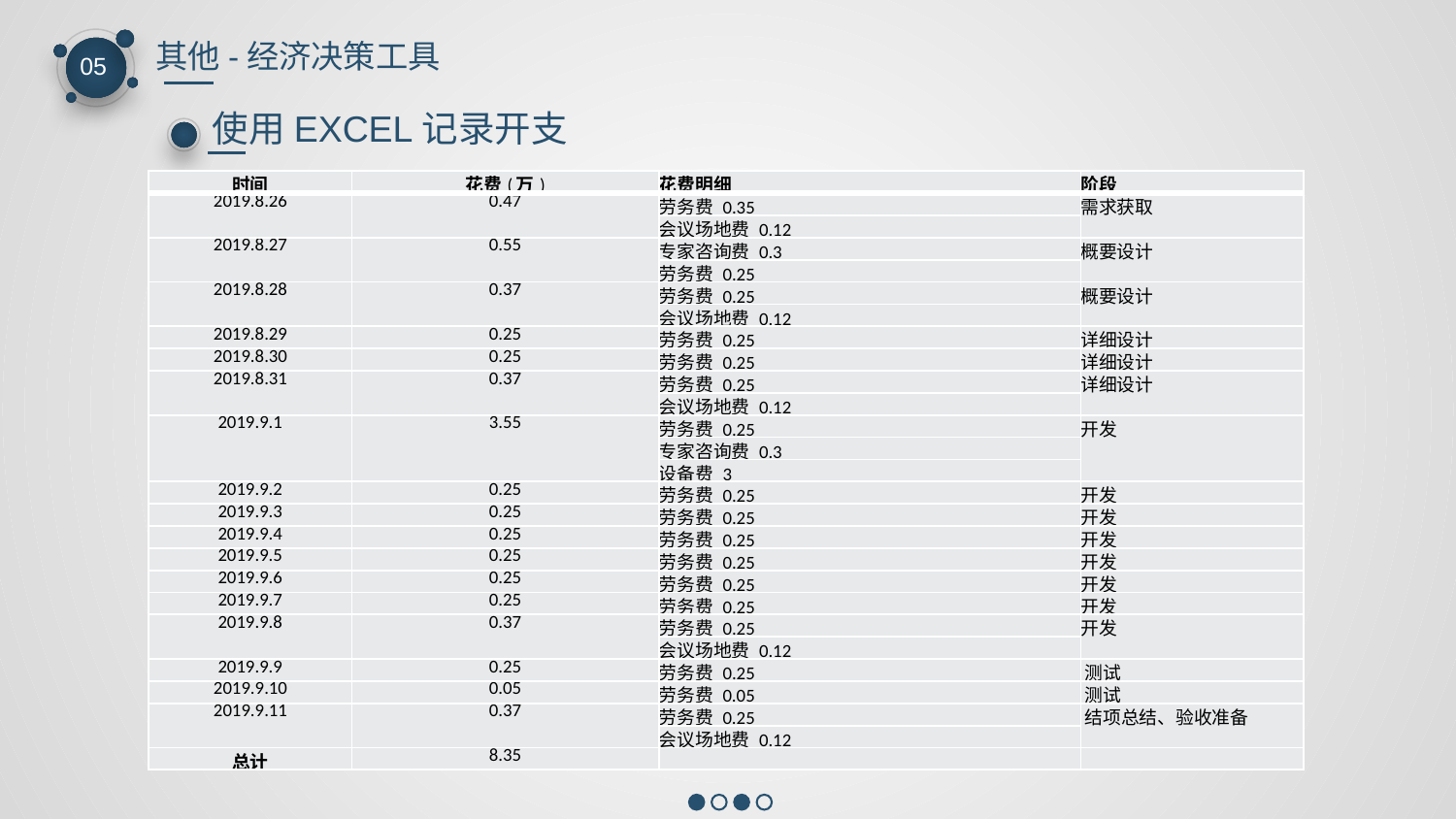

其他-经济决策工具

05
使用EXCEL记录开支

| 时间 | 花费(万) | 花费明细 | 阶段 |
| --- | --- | --- | --- |
| 2019­­.8.26 | 0.47 | 劳务费 0.35 | 需求获取 |
|  |  | 会议场地费 0.12 |  |
| 2019.8.27 | 0.55 | 专家咨询费 0.3 | 概要设计 |
|  |  | 劳务费 0.25 |  |
| 2019.8.28 | 0.37 | 劳务费 0.25 | 概要设计 |
|  |  | 会议场地费 0.12 |  |
| 2019.8.29 | 0.25 | 劳务费 0.25 | 详细设计 |
| 2019.8.30 | 0.25 | 劳务费 0.25 | 详细设计 |
| 2019.8.31 | 0.37 | 劳务费 0.25 | 详细设计 |
|  |  | 会议场地费 0.12 |  |
| 2019.9.1 | 3.55 | 劳务费 0.25 | 开发 |
|  |  | 专家咨询费 0.3 |  |
|  |  | 设备费 3 |  |
| 2019.9.2 | 0.25 | 劳务费 0.25 | 开发 |
| 2019.9.3 | 0.25 | 劳务费 0.25 | 开发 |
| 2019.9.4 | 0.25 | 劳务费 0.25 | 开发 |
| 2019.9.5 | 0.25 | 劳务费 0.25 | 开发 |
| 2019.9.6 | 0.25 | 劳务费 0.25 | 开发 |
| 2019.9.7 | 0.25 | 劳务费 0.25 | 开发 |
| 2019.9.8 | 0.37 | 劳务费 0.25 | 开发 |
|  |  | 会议场地费 0.12 |  |
| 2019.9.9 | 0.25 | 劳务费 0.25 | 测试 |
| 2019.9.10 | 0.05 | 劳务费 0.05 | 测试 |
| 2019.9.11 | 0.37 | 劳务费 0.25 | 结项总结、验收准备 |
|  |  | 会议场地费 0.12 |  |
| 总计 | 8.35 |  |  |